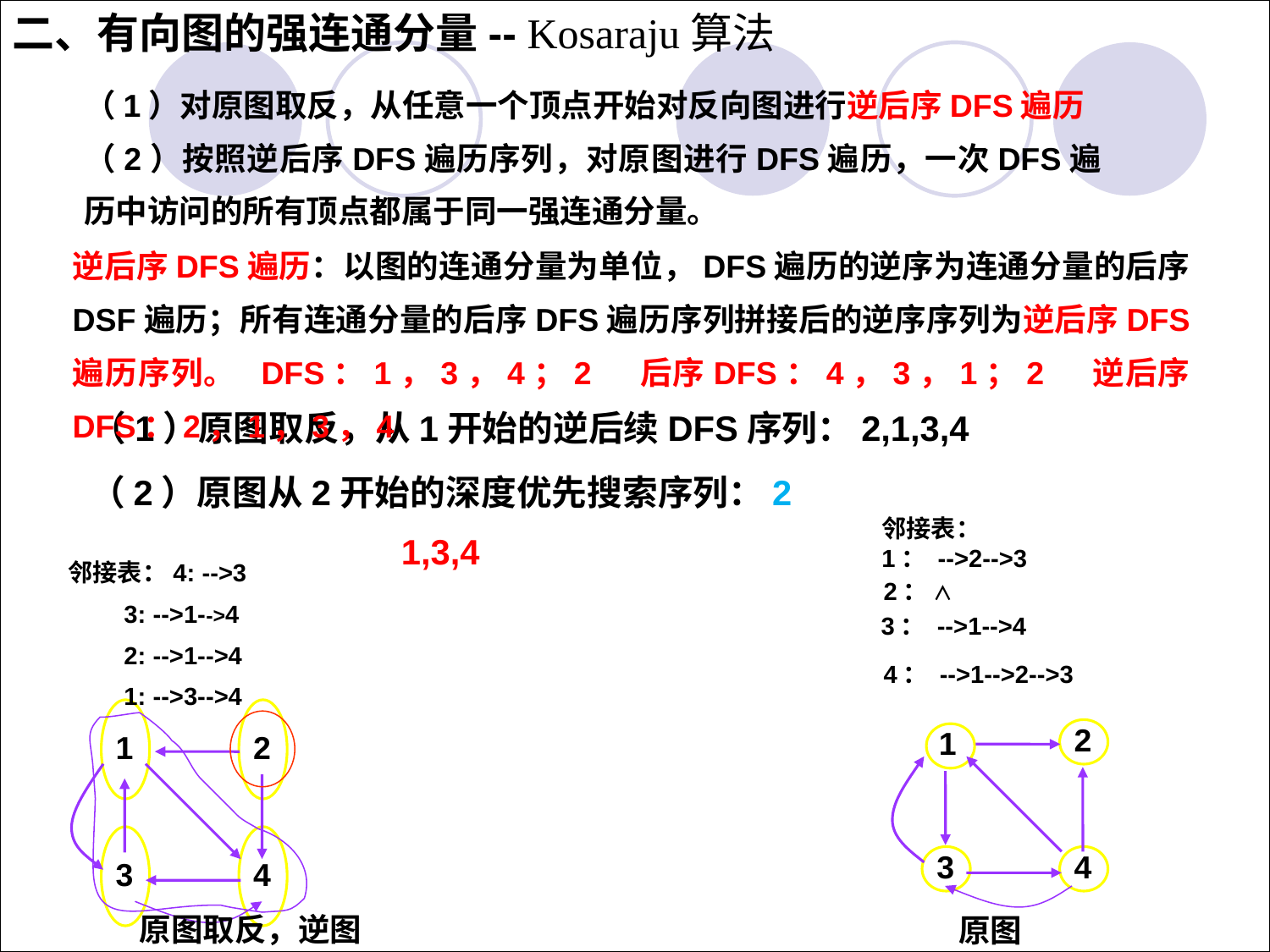

二、有向图的强连通分量-- Kosaraju算法
（1）对原图取反，从任意一个顶点开始对反向图进行逆后序DFS遍历
（2）按照逆后序DFS遍历序列，对原图进行DFS遍历，一次DFS遍历中访问的所有顶点都属于同一强连通分量。
逆后序DFS遍历：以图的连通分量为单位，DFS遍历的逆序为连通分量的后序DSF遍历；所有连通分量的后序DFS遍历序列拼接后的逆序序列为逆后序DFS遍历序列。  DFS：1，3，4；2    后序DFS：4，3，1；2    逆后序DFS：2，1，3，4
（1）原图取反，从1开始的逆后续DFS序列：2,1,3,4
（2）原图从2开始的深度优先搜索序列：2
                                1,3,4
邻接表：
1： -->2-->3
2： ∧
3： -->1-->4
4： -->1-->2-->3
邻接表：4: -->3
        3: -->1-->4
        2: -->1-->4
        1: -->3-->4

2
1

1
2

3
4

3
4

原图取反，逆图
原图